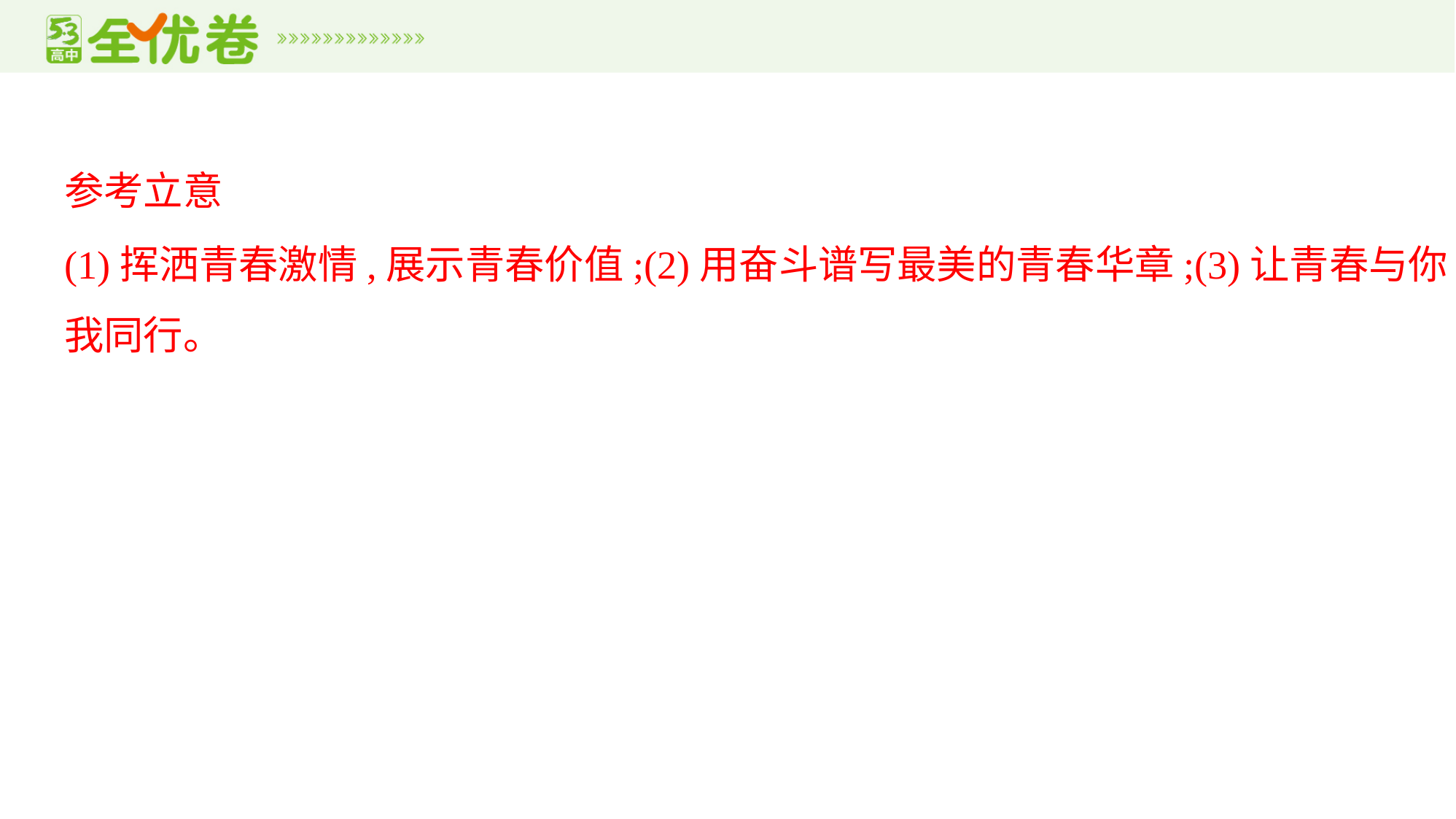

参考立意
(1)挥洒青春激情,展示青春价值;(2)用奋斗谱写最美的青春华章;(3)让青春与你
我同行。